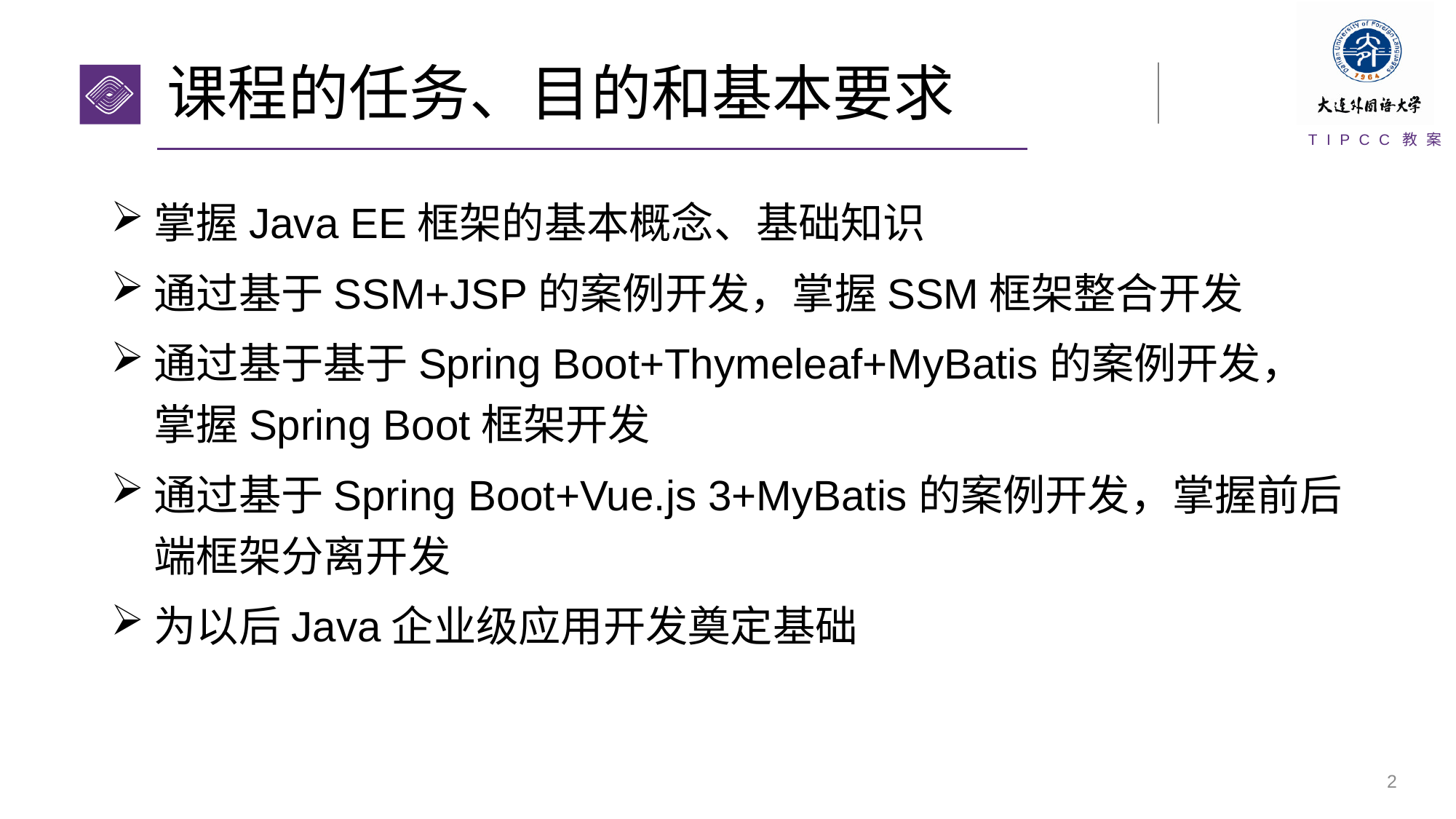

# 课程的任务、目的和基本要求
掌握Java EE框架的基本概念、基础知识
通过基于SSM+JSP的案例开发，掌握SSM框架整合开发
通过基于基于Spring Boot+Thymeleaf+MyBatis的案例开发，掌握Spring Boot框架开发
通过基于Spring Boot+Vue.js 3+MyBatis的案例开发，掌握前后端框架分离开发
为以后Java企业级应用开发奠定基础
2